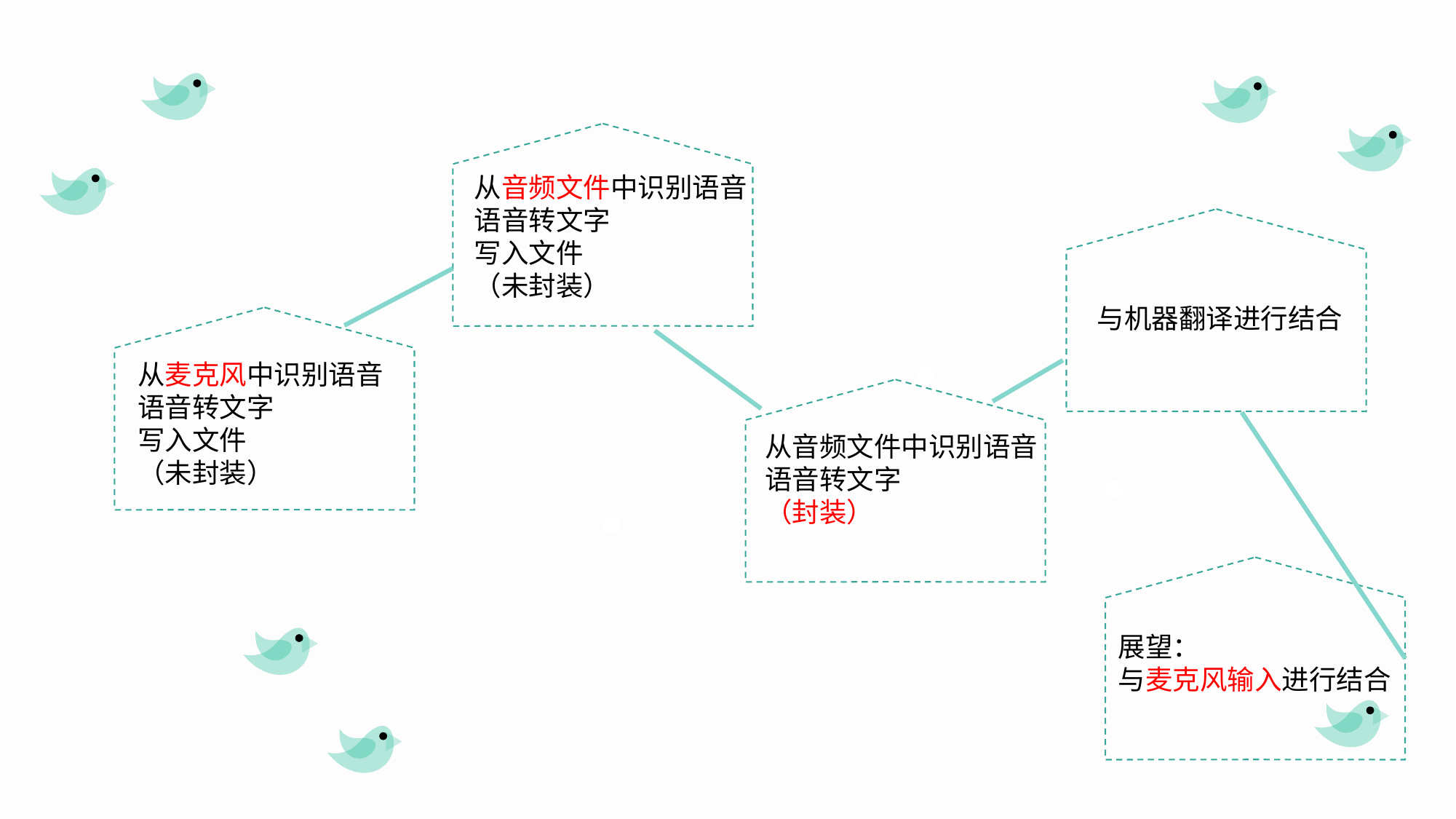

从音频文件中识别语音
语音转文字
写入文件
（未封装）

与机器翻译进行结合

从麦克风中识别语音
语音转文字
写入文件
（未封装）

从音频文件中识别语音
语音转文字
（封装）

展望：
与麦克风输入进行结合